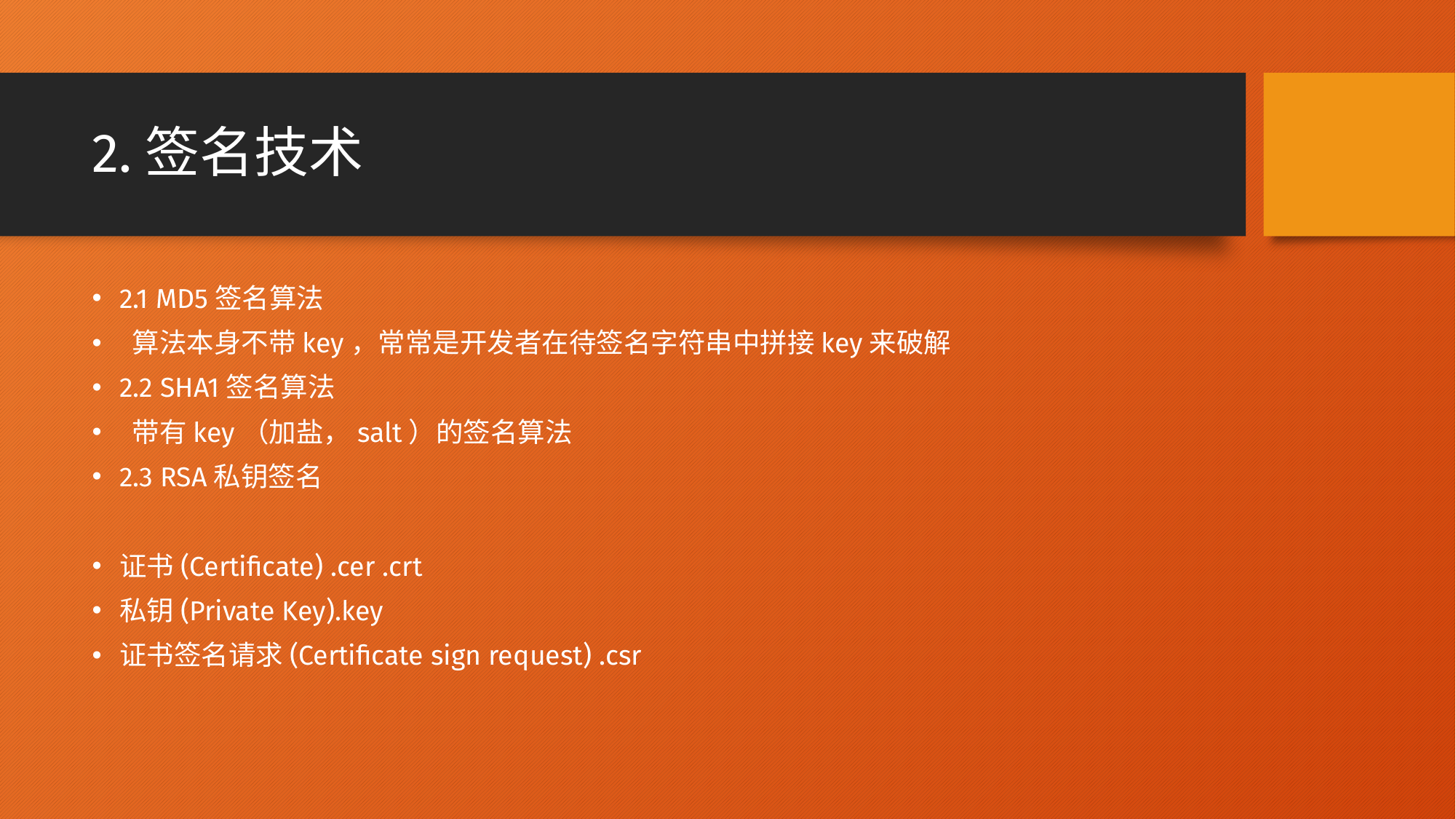

# 2.签名技术
2.1 MD5签名算法
 算法本身不带key，常常是开发者在待签名字符串中拼接key来破解
2.2 SHA1签名算法
 带有key（加盐，salt）的签名算法
2.3 RSA私钥签名

证书(Certificate) .cer .crt
私钥(Private Key).key
证书签名请求(Certificate sign request) .csr